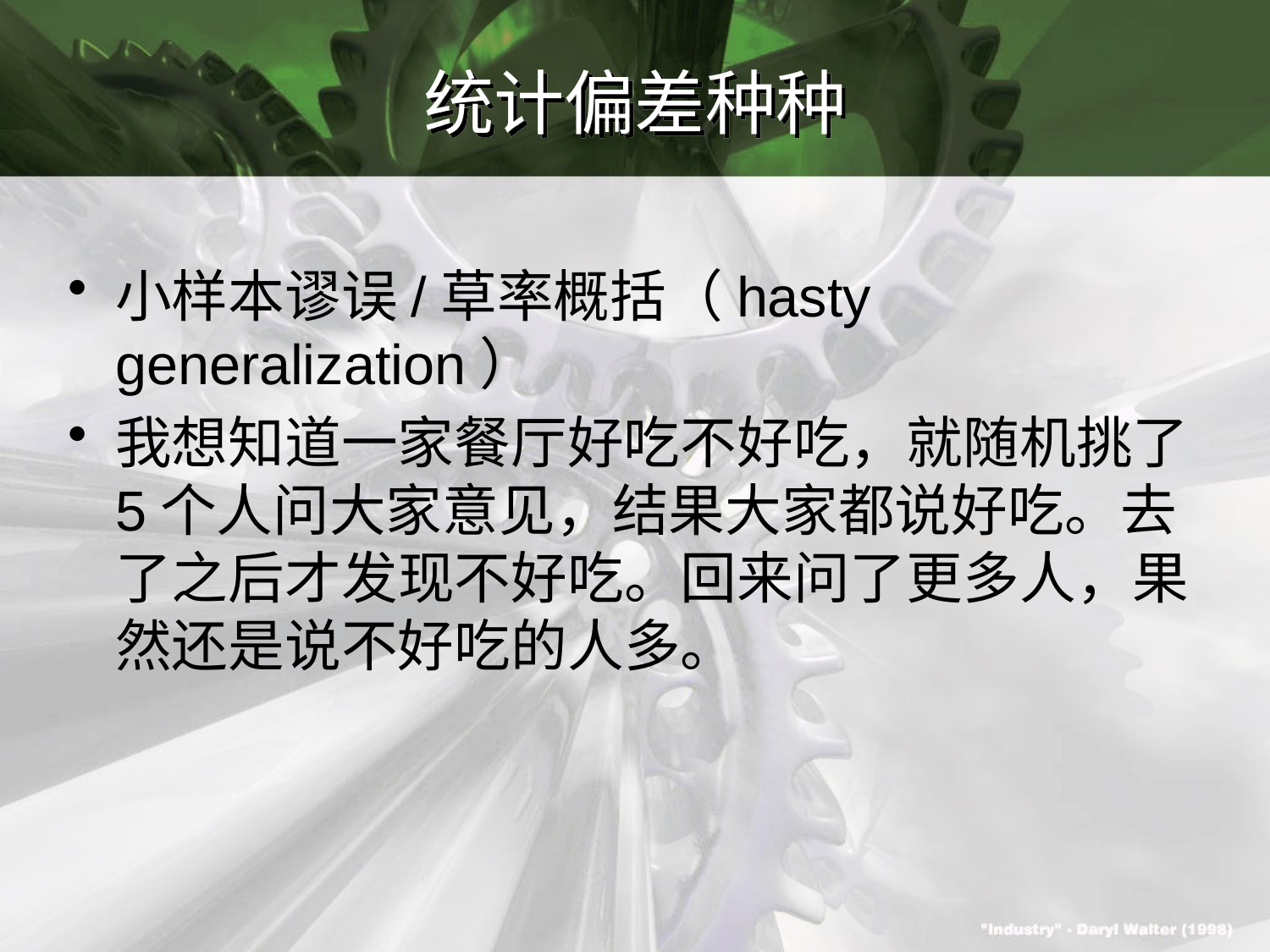

# 统计偏差种种
小样本谬误/草率概括（hasty generalization）
我想知道一家餐厅好吃不好吃，就随机挑了5个人问大家意见，结果大家都说好吃。去了之后才发现不好吃。回来问了更多人，果然还是说不好吃的人多。